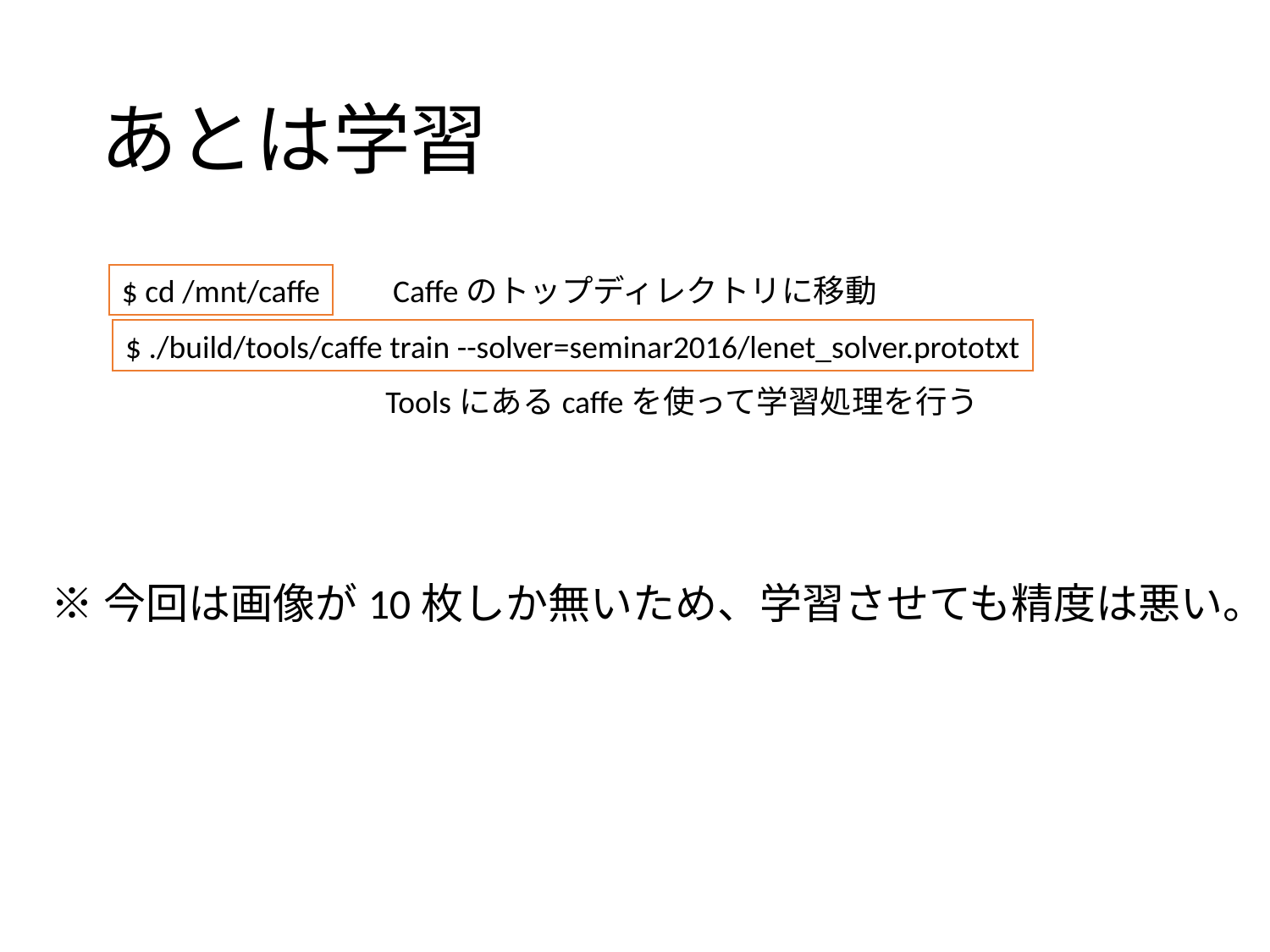

# あとは学習
$ cd /mnt/caffe
Caffeのトップディレクトリに移動
$ ./build/tools/caffe train --solver=seminar2016/lenet_solver.prototxt
Toolsにあるcaffeを使って学習処理を行う
※今回は画像が10枚しか無いため、学習させても精度は悪い。